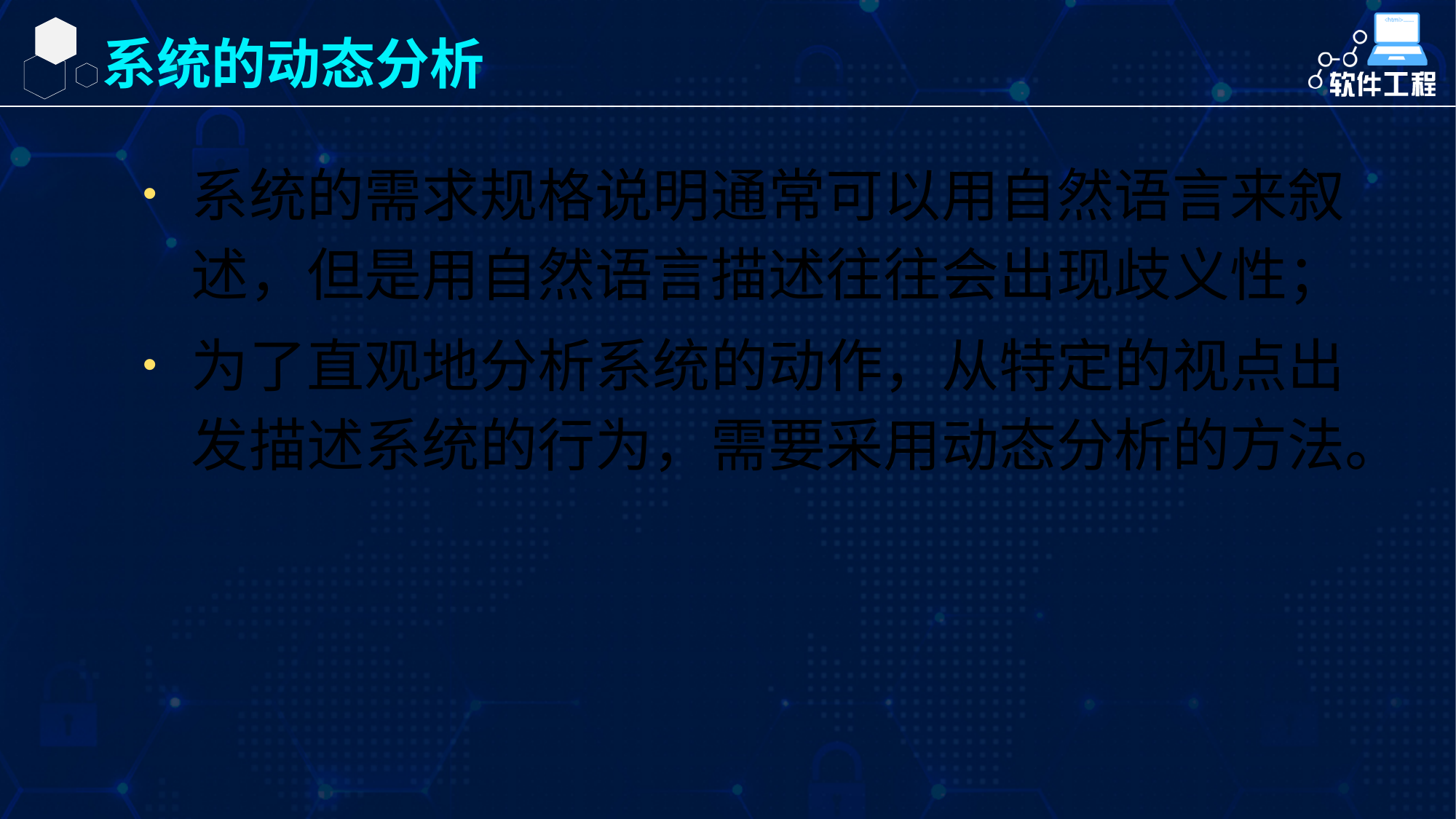

系统的动态分析
系统的需求规格说明通常可以用自然语言来叙述，但是用自然语言描述往往会出现歧义性；
为了直观地分析系统的动作，从特定的视点出发描述系统的行为，需要采用动态分析的方法。